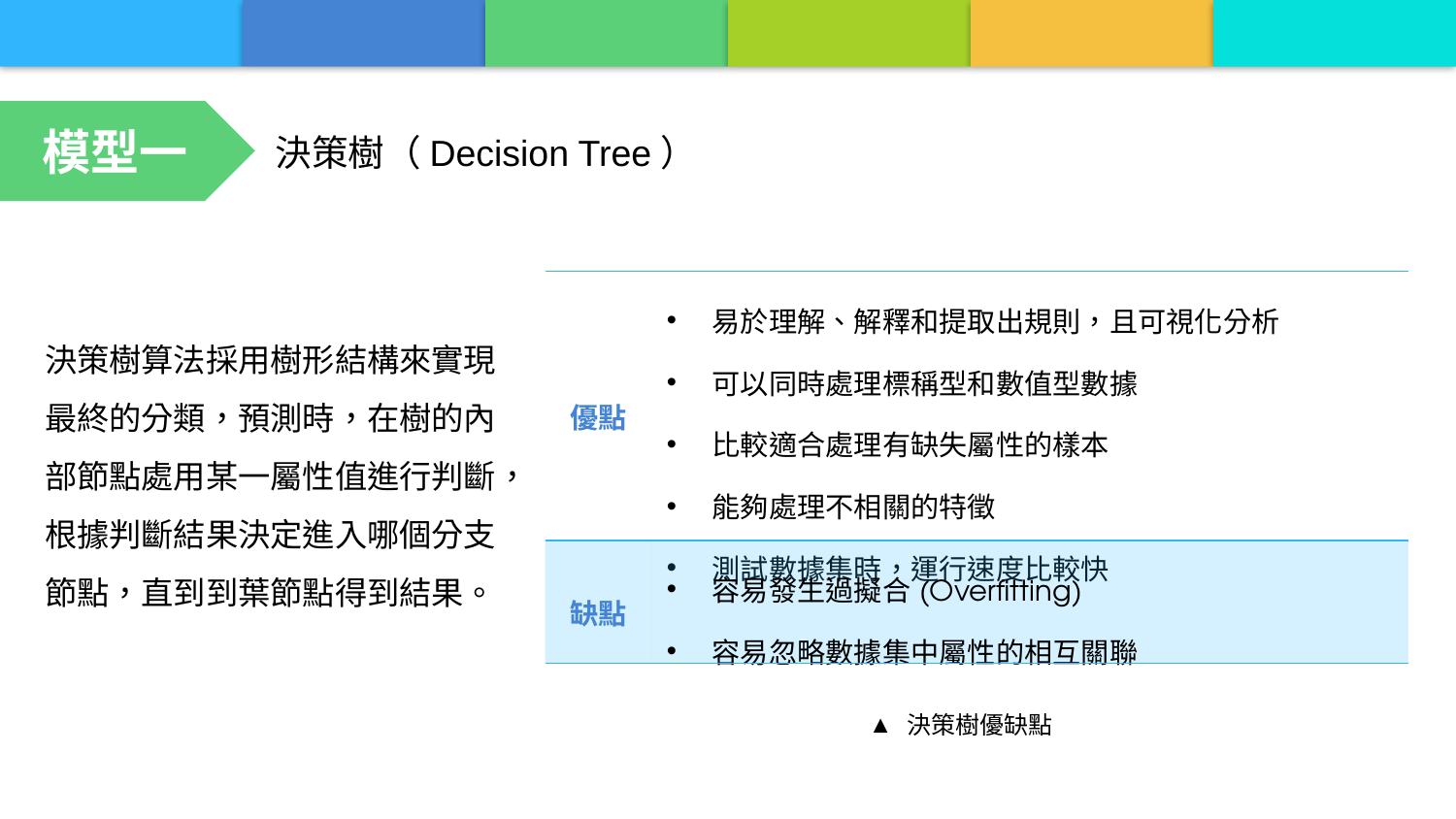

模型一
決策樹（Decision Tree）
| 優點 | 易於理解、解釋和提取出規則，且可視化分析 可以同時處理標稱型和數值型數據 比較適合處理有缺失屬性的樣本 能夠處理不相關的特徵 測試數據集時，運行速度比較快 |
| --- | --- |
| 缺點 | 容易發生過擬合(Overfitting) 容易忽略數據集中屬性的相互關聯 |
決策樹算法採用樹形結構來實現最終的分類，預測時，在樹的內部節點處用某一屬性值進行判斷，根據判斷結果決定進入哪個分支節點，直到到葉節點得到結果。
 決策樹優缺點